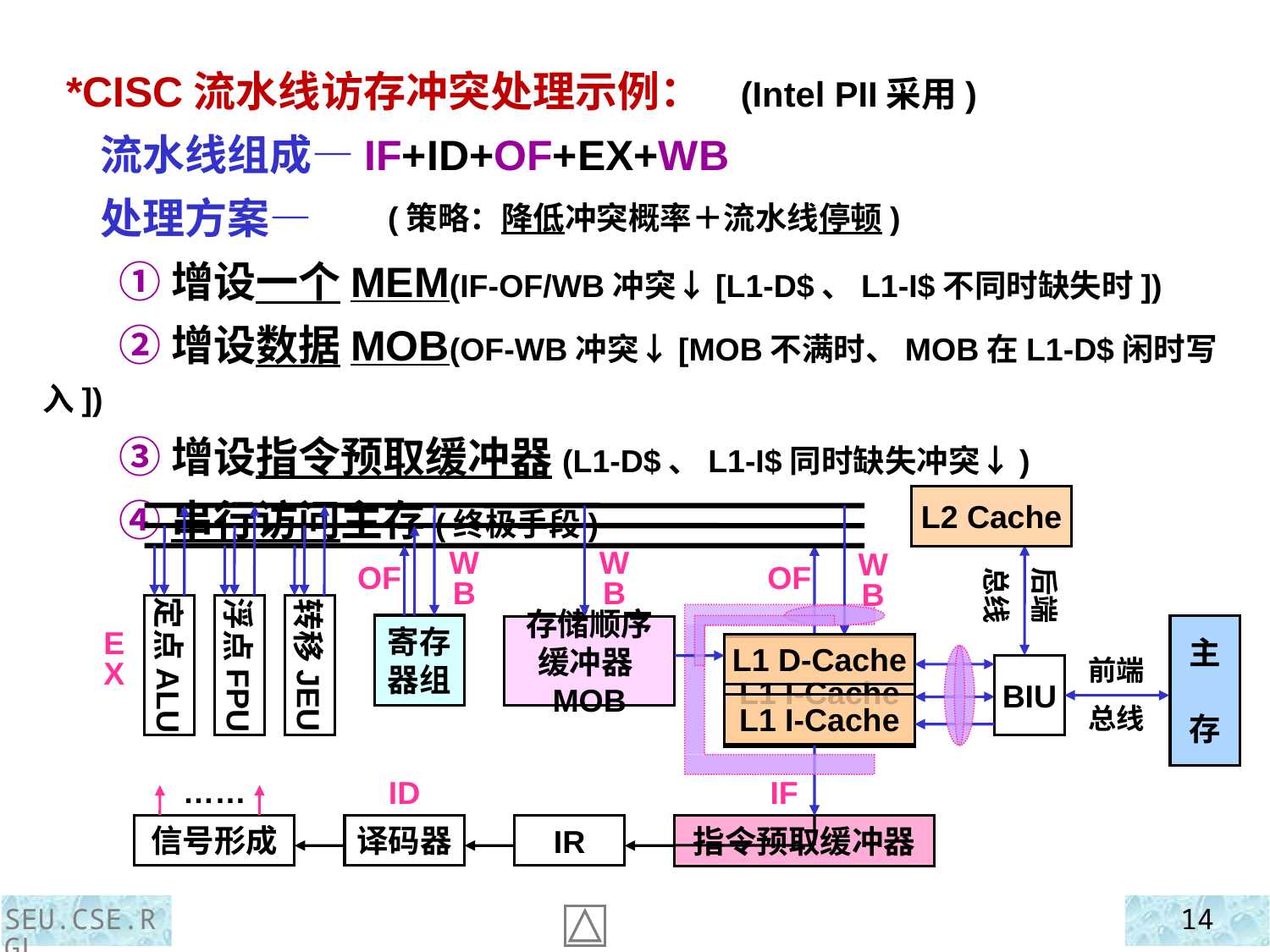

*CISC流水线访存冲突处理示例：   (Intel PII采用)
     流水线组成—IF+ID+OF+EX+WB
     处理方案—
        ①增设一个MEM(IF-OF/WB冲突↓[L1-D$、L1-I$不同时缺失时])
        ②增设数据MOB(OF-WB冲突↓[MOB不满时、MOB在L1-D$闲时写入])
        ③增设指令预取缓冲器(L1-D$、L1-I$同时缺失冲突↓)
        ④串行访问主存(终极手段)
(策略：降低冲突概率＋流水线停顿)
L2 Cache

OF
WB
OF
后端
总线
定点ALU
浮点FPU
转移JEU
寄存器组
主

存
EX
BIU
前端
总线

ID
IF
……

信号形成
译码器
IR

WB
存储顺序
缓冲器MOB

WB

L1 D-Cache

L1 I-Cache

L1 I-Cache

指令预取缓冲器

SEU.CSE.RGL
14